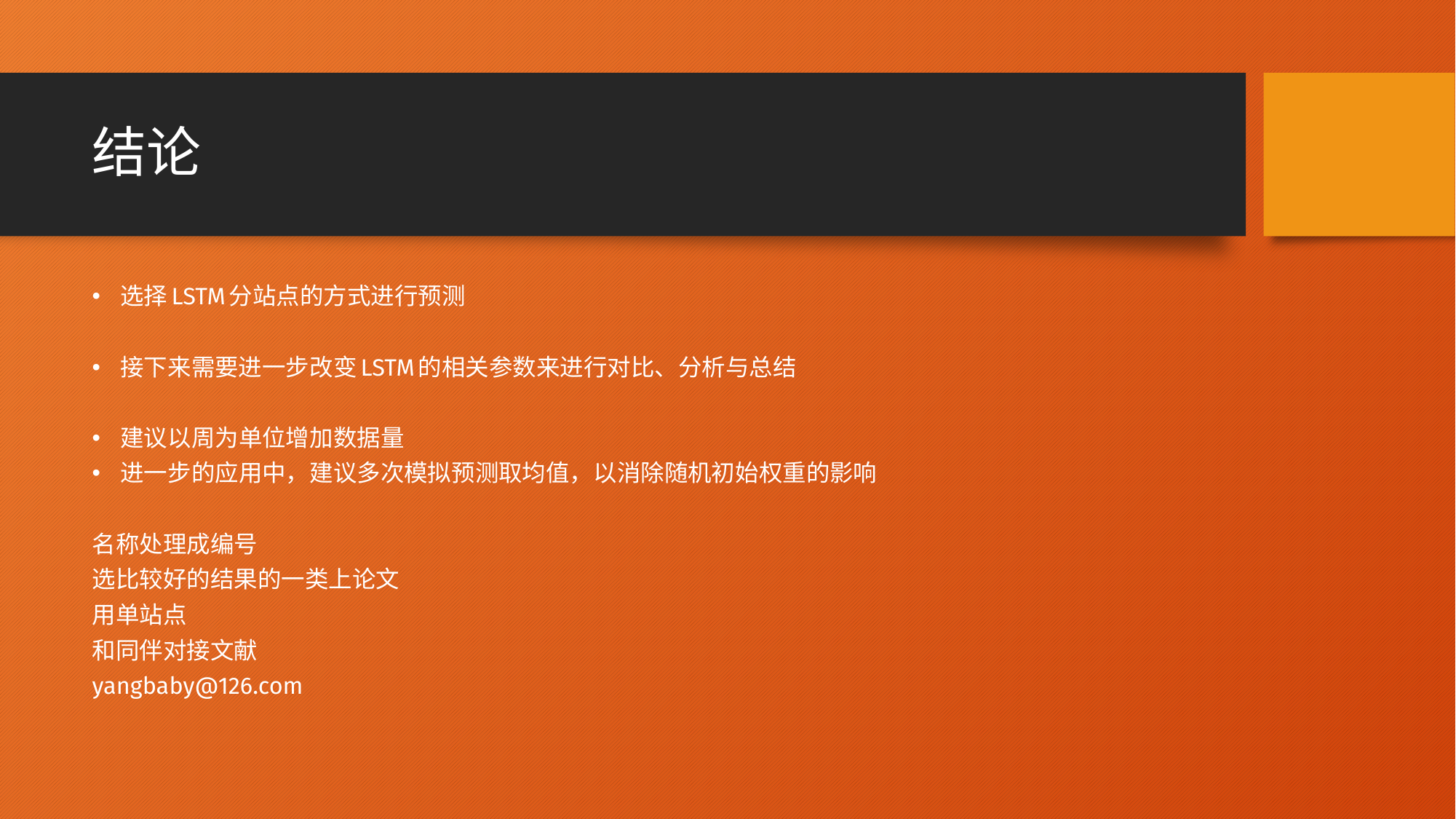

# 结论
选择LSTM分站点的方式进行预测

接下来需要进一步改变LSTM的相关参数来进行对比、分析与总结

建议以周为单位增加数据量
进一步的应用中，建议多次模拟预测取均值，以消除随机初始权重的影响

名称处理成编号
选比较好的结果的一类上论文
用单站点
和同伴对接文献
yangbaby@126.com